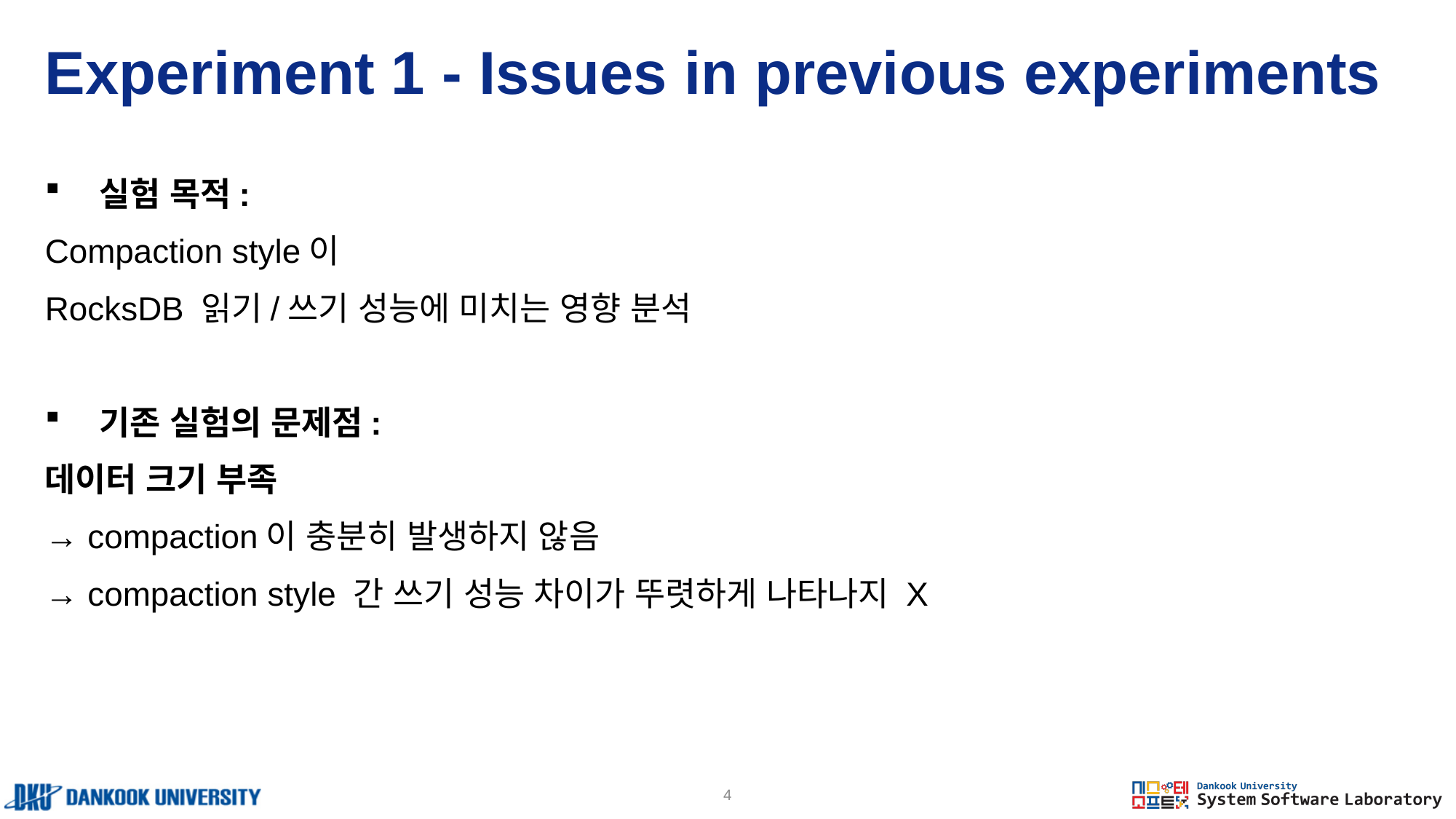

# Experiment 1 - Issues in previous experiments
실험 목적:
Compaction style이
RocksDB 읽기/쓰기 성능에 미치는 영향 분석

기존 실험의 문제점:
데이터 크기 부족
→ compaction이 충분히 발생하지 않음
→ compaction style 간 쓰기 성능 차이가 뚜렷하게 나타나지 X

4